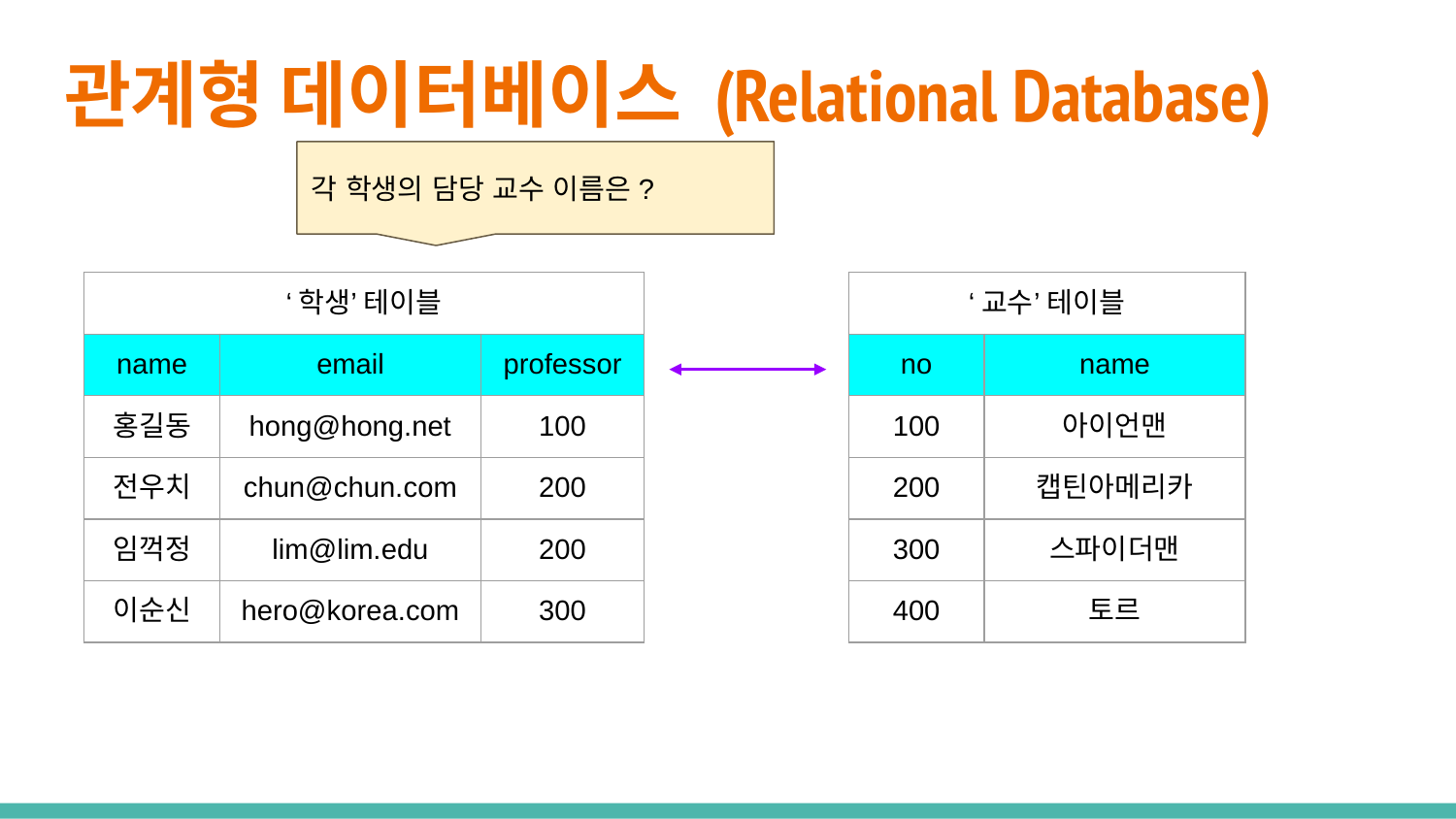

# 관계형 데이터베이스 (Relational Database)
각 학생의 담당 교수 이름은?
| ‘학생’ 테이블 |  |  |
| --- | --- | --- |
| name | email | professor |
| 홍길동 | hong@hong.net | 100 |
| 전우치 | chun@chun.com | 200 |
| 임꺽정 | lim@lim.edu | 200 |
| 이순신 | hero@korea.com | 300 |
| ‘교수’ 테이블 |  |
| --- | --- |
| no | name |
| 100 | 아이언맨 |
| 200 | 캡틴아메리카 |
| 300 | 스파이더맨 |
| 400 | 토르 |